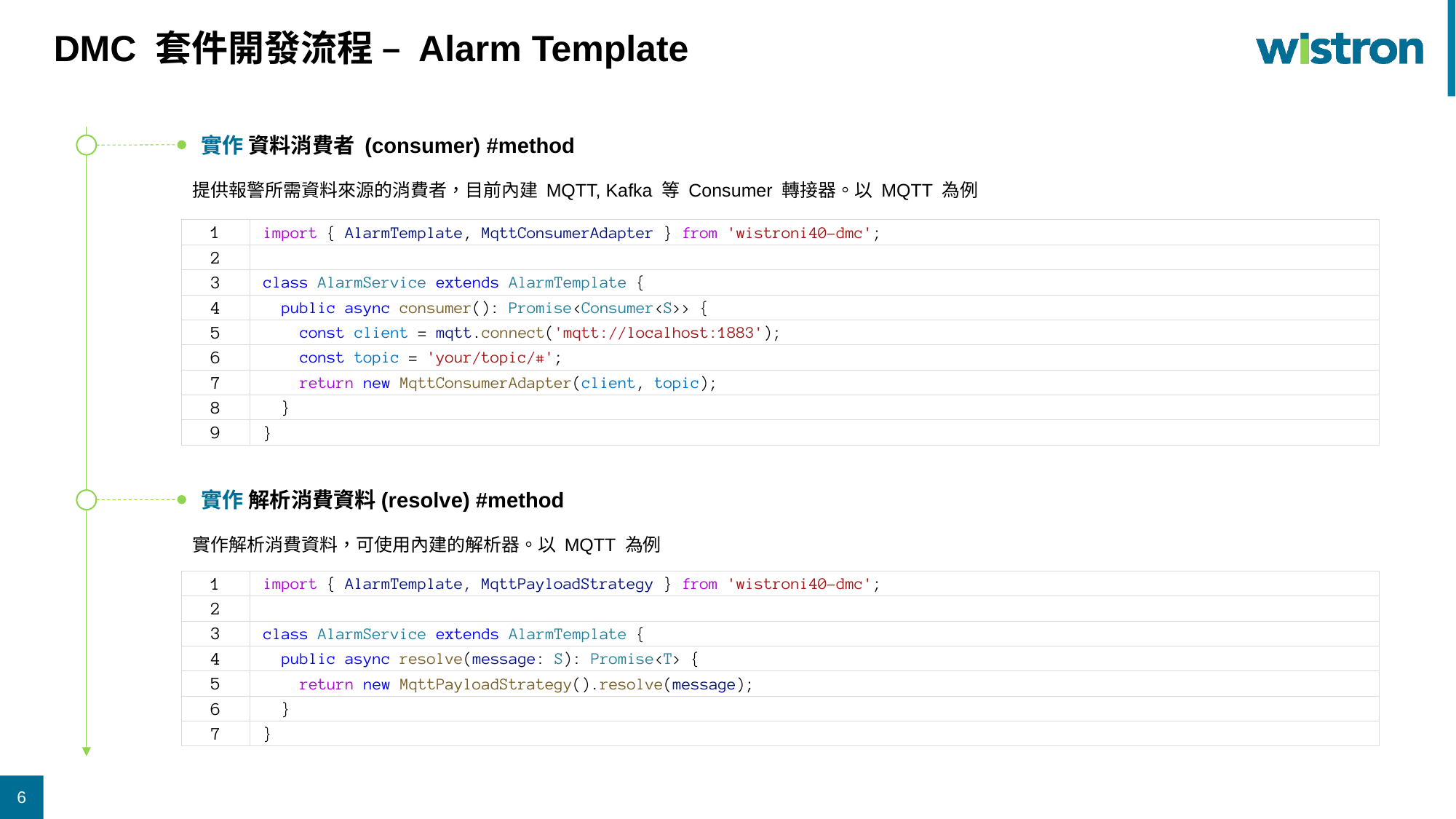

# DMC 套件開發流程 – Alarm Template
實作 資料消費者 (consumer) #method

提供報警所需資料來源的消費者，目前內建 MQTT, Kafka 等 Consumer 轉接器。以 MQTT 為例
| 1 | import { AlarmTemplate, MqttConsumerAdapter } from 'wistroni40-dmc'; |
| --- | --- |
| 2 |  |
| 3 | class AlarmService extends AlarmTemplate { |
| 4 | public async consumer(): Promise<Consumer<S>> { |
| 5 | const client = mqtt.connect('mqtt://localhost:1883'); |
| 6 | const topic = 'your/topic/#'; |
| 7 | return new MqttConsumerAdapter(client, topic); |
| 8 | } |
| 9 | } |
實作 解析消費資料(resolve) #method

實作解析消費資料，可使用內建的解析器。以 MQTT 為例
| 1 | import { AlarmTemplate, MqttPayloadStrategy } from 'wistroni40-dmc'; |
| --- | --- |
| 2 |  |
| 3 | class AlarmService extends AlarmTemplate { |
| 4 | public async resolve(message: S): Promise<T> { |
| 5 | return new MqttPayloadStrategy().resolve(message); |
| 6 | } |
| 7 | } |